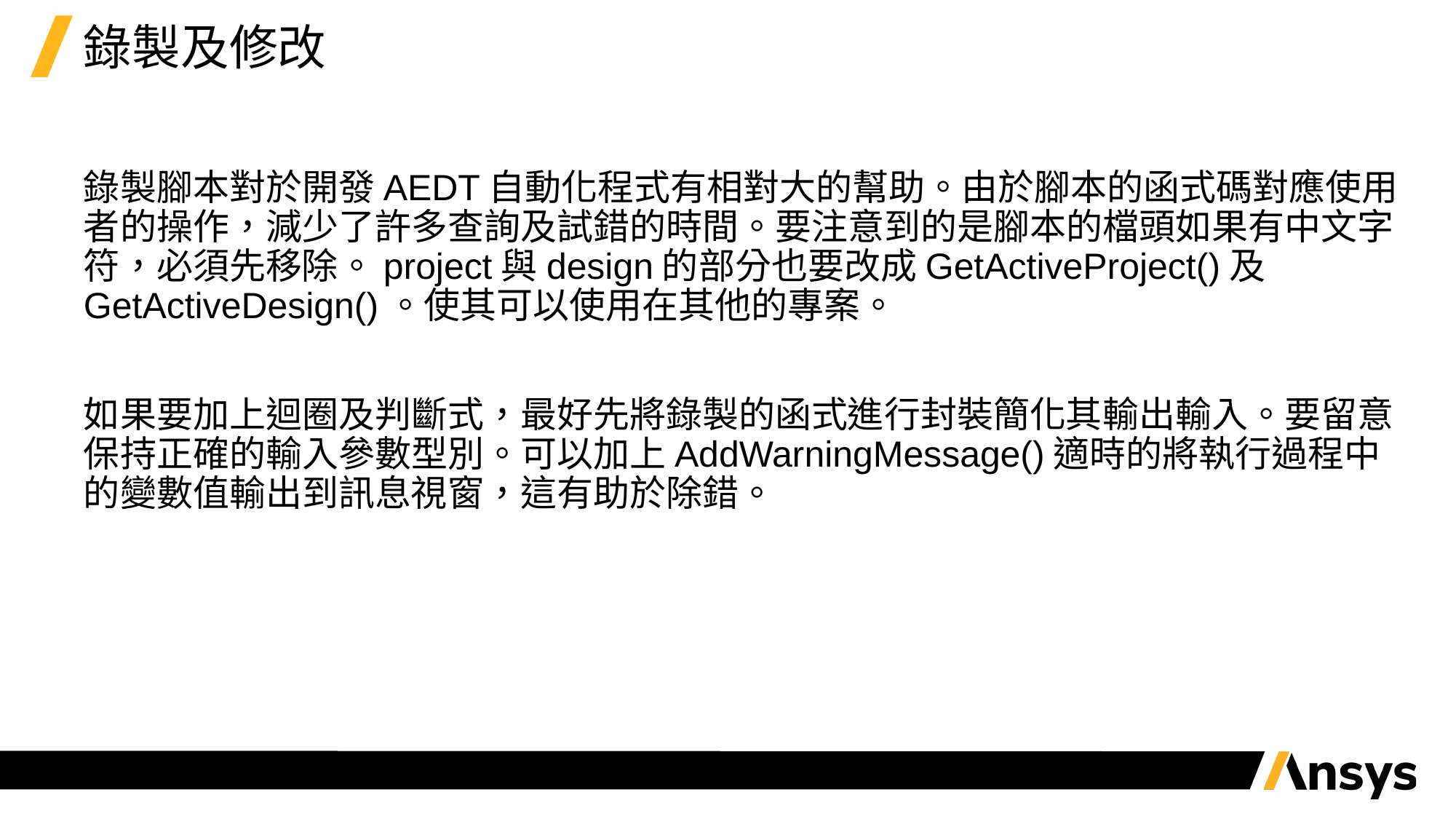

# 錄製及修改
錄製腳本對於開發AEDT自動化程式有相對大的幫助。由於腳本的函式碼對應使用者的操作，減少了許多查詢及試錯的時間。要注意到的是腳本的檔頭如果有中文字符，必須先移除。project與design的部分也要改成GetActiveProject()及GetActiveDesign()。使其可以使用在其他的專案。

如果要加上迴圈及判斷式，最好先將錄製的函式進行封裝簡化其輸出輸入。要留意保持正確的輸入參數型別。可以加上AddWarningMessage()適時的將執行過程中的變數值輸出到訊息視窗，這有助於除錯。